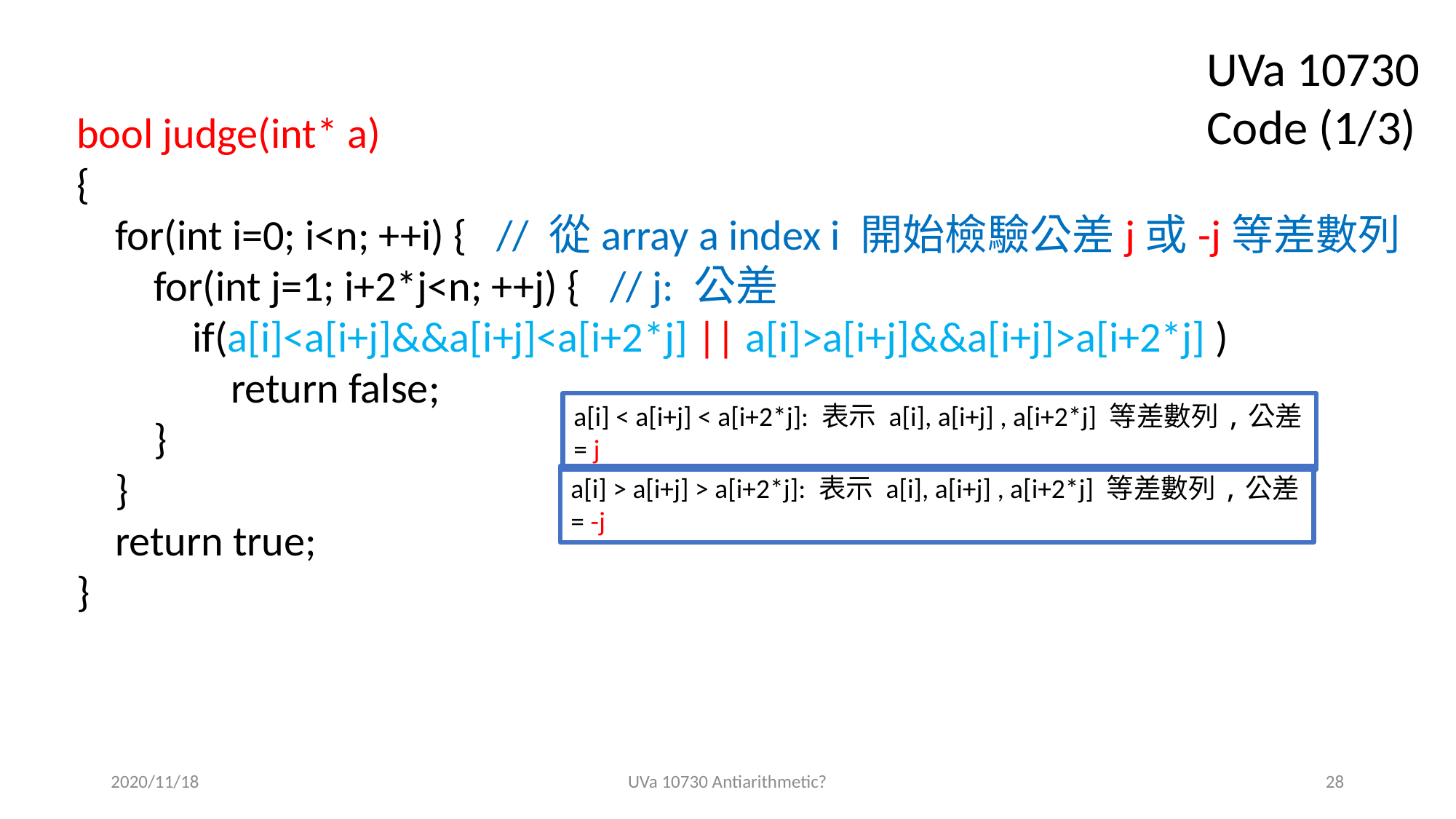

UVa 10730 Code (1/3)
bool judge(int* a)
{
    for(int i=0; i<n; ++i) {   // 從array a index i 開始檢驗公差j或-j等差數列
        for(int j=1; i+2*j<n; ++j) {   // j: 公差
            if(a[i]<a[i+j]&&a[i+j]<a[i+2*j] || a[i]>a[i+j]&&a[i+j]>a[i+2*j] )
                return false;
        }
    }
    return true;
}
a[i] < a[i+j] < a[i+2*j]: 表示 a[i], a[i+j] , a[i+2*j] 等差數列,公差= j
a[i] > a[i+j] > a[i+2*j]: 表示 a[i], a[i+j] , a[i+2*j] 等差數列,公差= -j
2020/11/18
UVa 10730 Antiarithmetic?
28